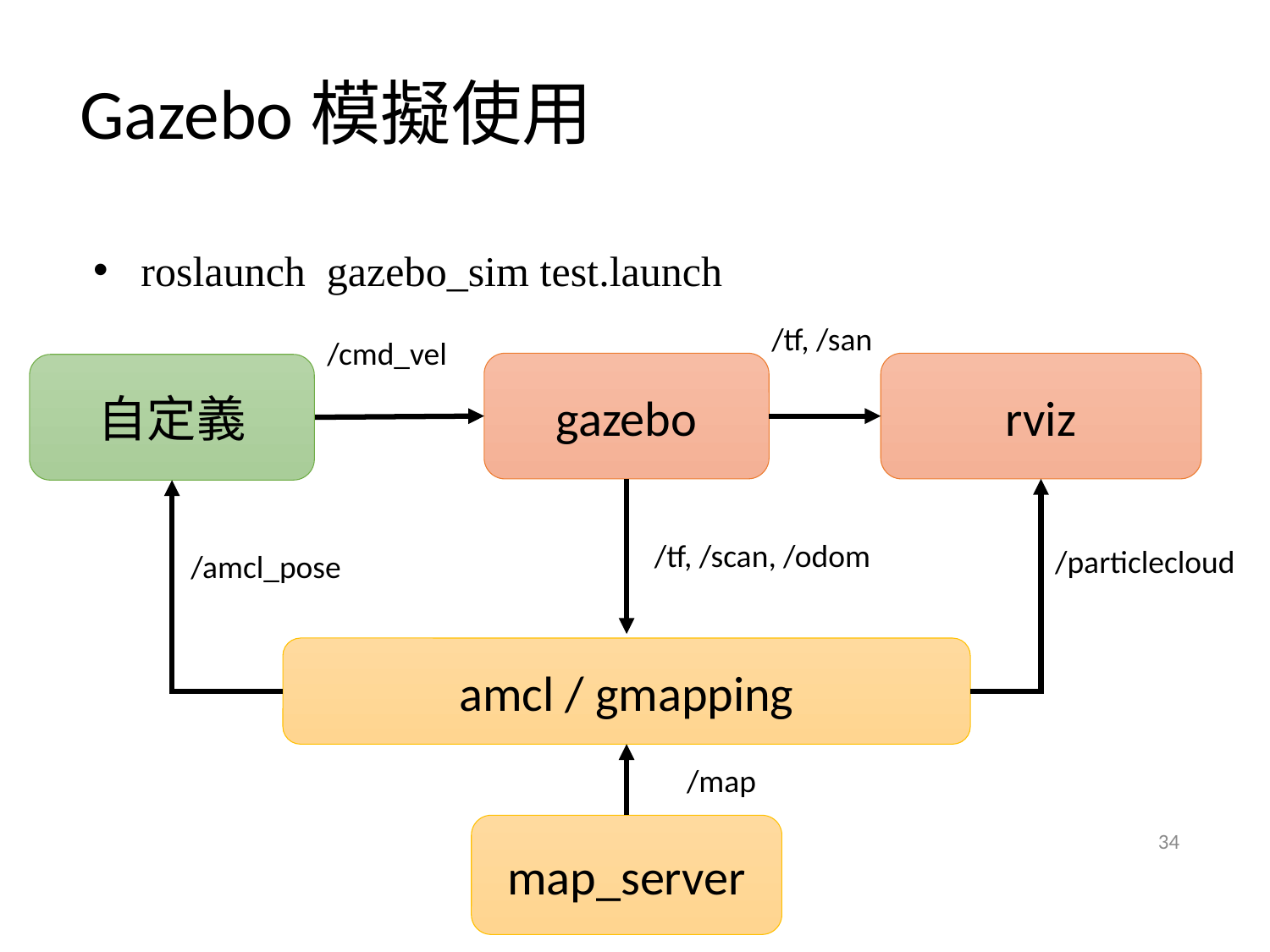

Gazebo模擬使用
roslaunch  gazebo_sim test.launch
/tf, /san
/cmd_vel
gazebo
rviz
自定義
/tf, /scan, /odom
/particlecloud
/amcl_pose
amcl / gmapping
/map
map_server
34